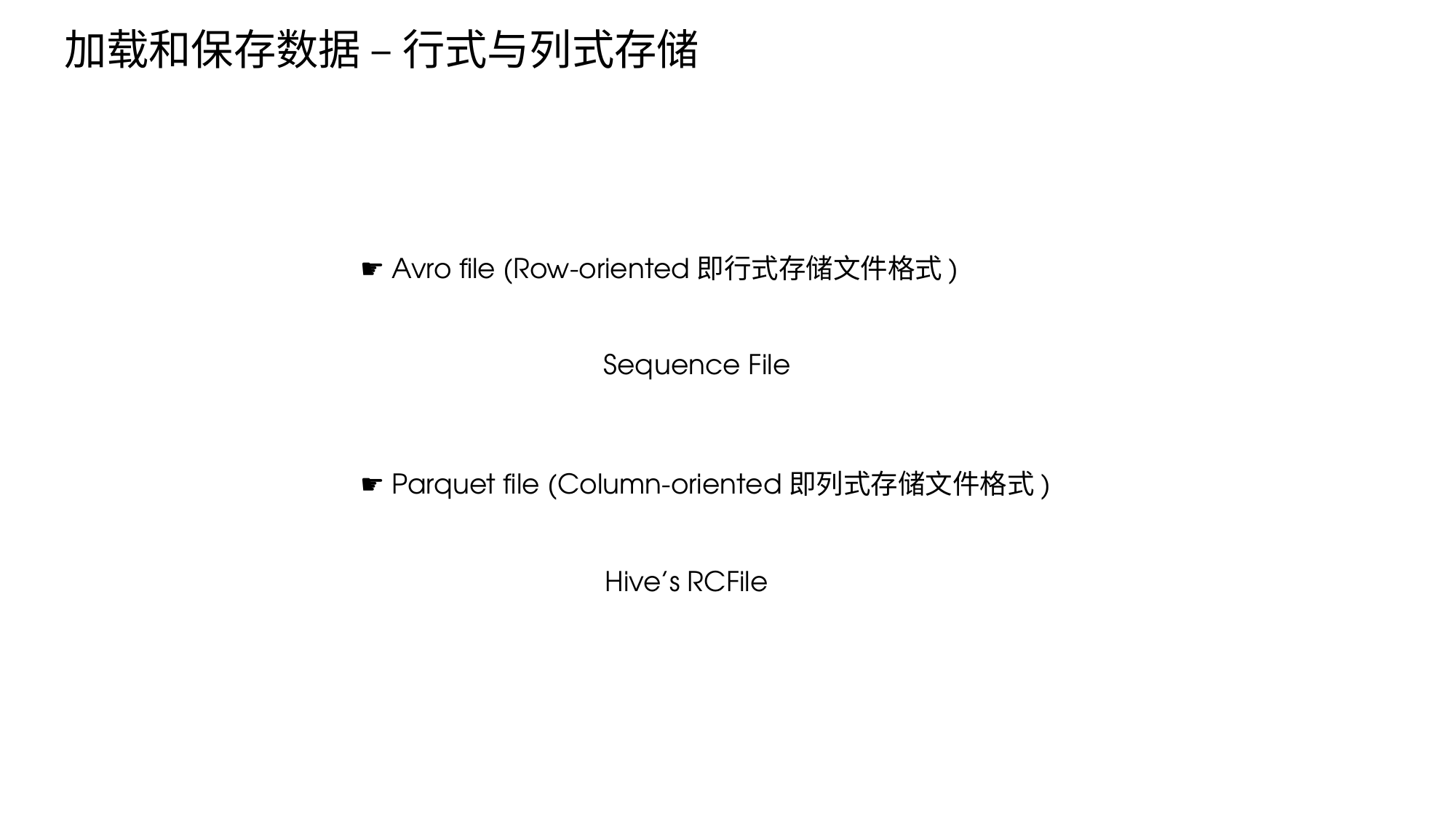

加载和保存数据 – 行式与列式存储
☛ Avro file (Row-oriented即行式存储文件格式)
Sequence File
☛ Parquet file (Column-oriented即列式存储文件格式)
Hive’s RCFile